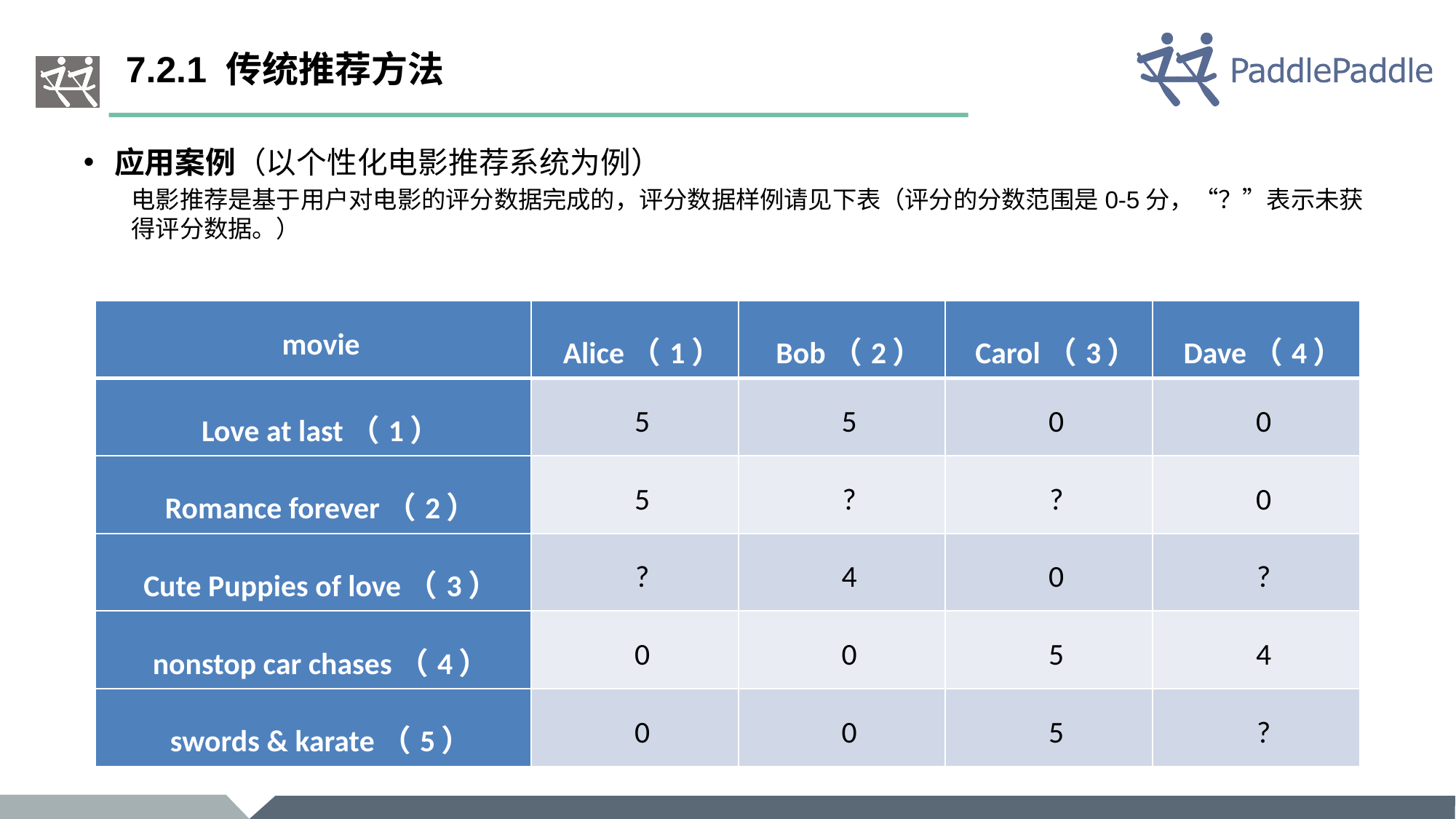

# 7.2.1 传统推荐方法
应用案例（以个性化电影推荐系统为例）
电影推荐是基于用户对电影的评分数据完成的，评分数据样例请见下表（评分的分数范围是0-5分，“？”表示未获得评分数据。）

| movie | Alice（1） | Bob（2） | Carol（3） | Dave（4） |
| --- | --- | --- | --- | --- |
| Love at last（1） | 5 | 5 | 0 | 0 |
| Romance forever（2） | 5 | ? | ? | 0 |
| Cute Puppies of love（3） | ? | 4 | 0 | ? |
| nonstop car chases（4） | 0 | 0 | 5 | 4 |
| swords & karate（5） | 0 | 0 | 5 | ? |